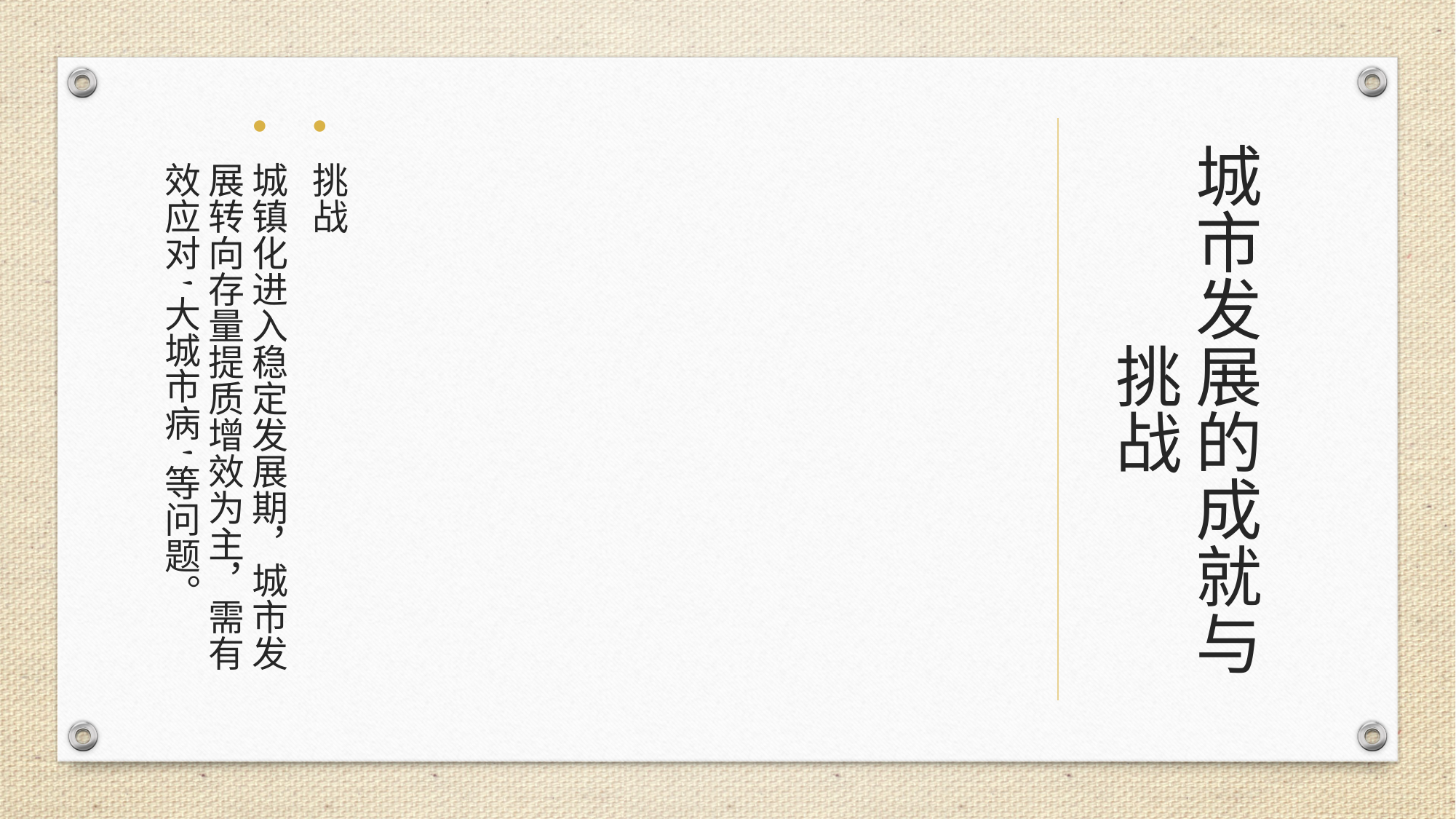

# 城市发展的成就与挑战
挑战
城镇化进入稳定发展期，城市发展转向存量提质增效为主，需有效应对'大城市病'等问题。